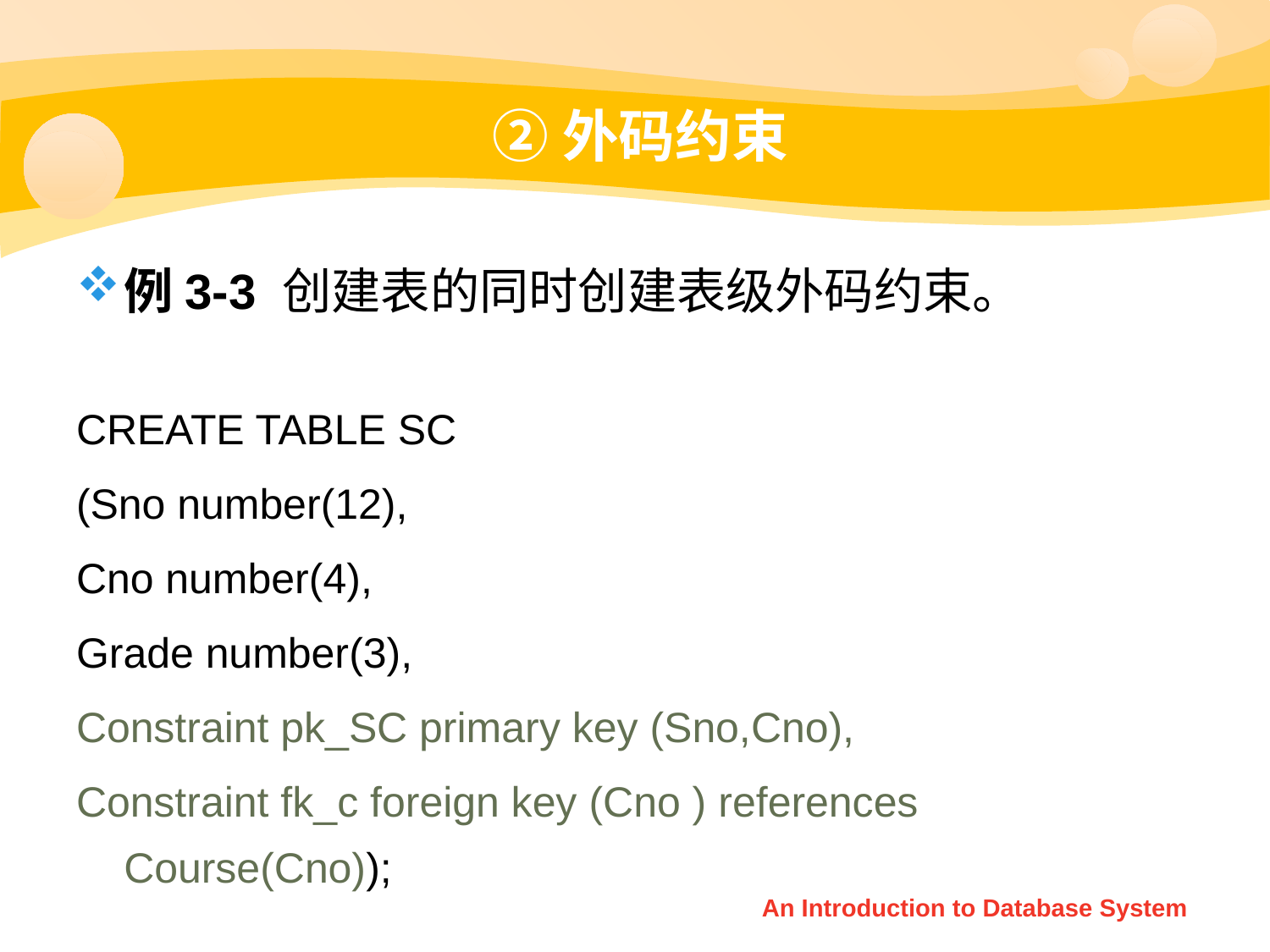

# ②外码约束
例3-3 创建表的同时创建表级外码约束。

CREATE TABLE SC
(Sno number(12),
Cno number(4),
Grade number(3),
Constraint pk_SC primary key (Sno,Cno),
Constraint fk_c foreign key (Cno ) references Course(Cno));
An Introduction to Database System